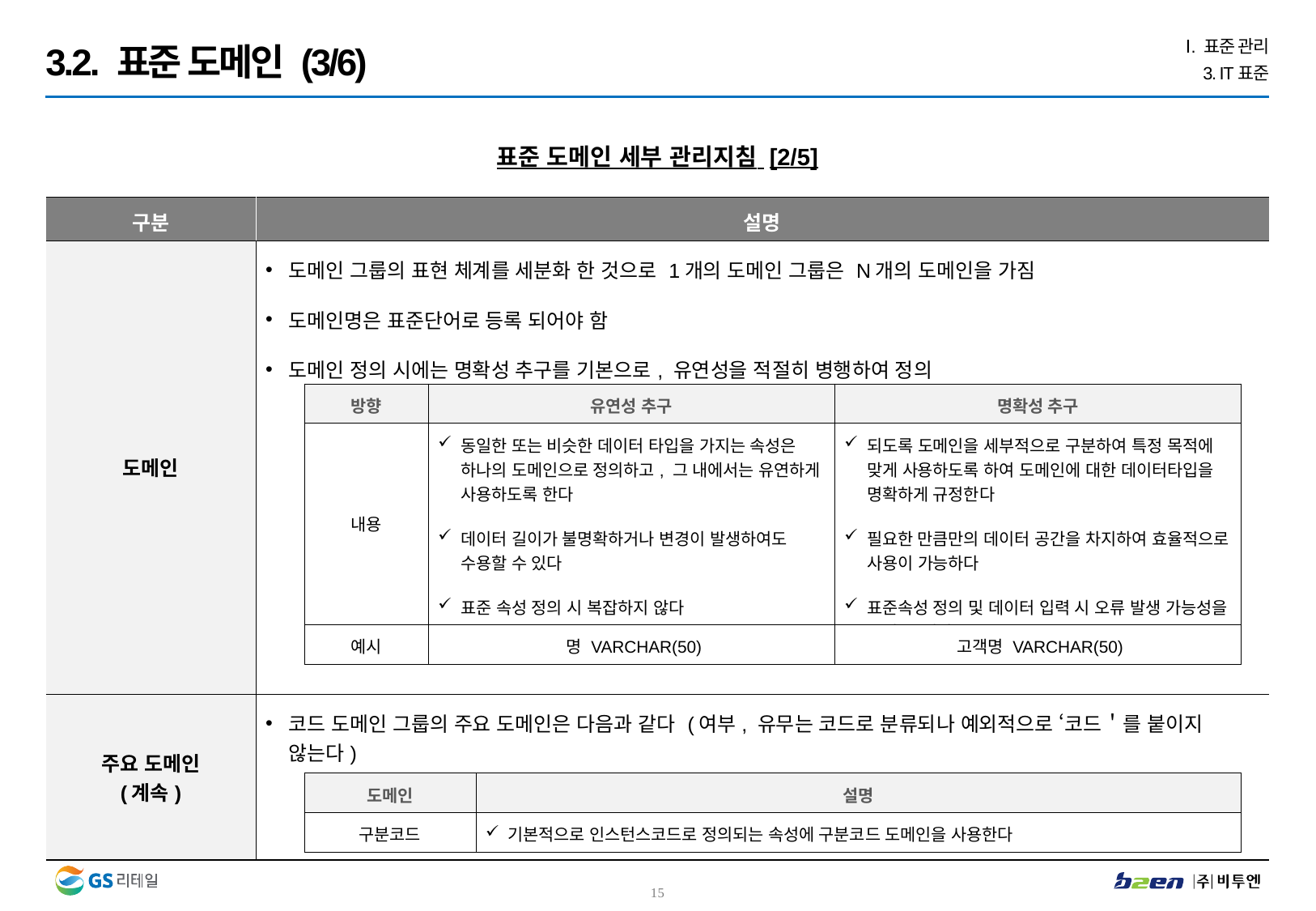

Ⅰ. 표준 관리
3. IT표준
3.2. 표준 도메인 (3/6)
표준 도메인 세부 관리지침 [2/5]
| 구분 | 설명 |
| --- | --- |
| 도메인 | 도메인 그룹의 표현 체계를 세분화 한 것으로 1개의 도메인 그룹은 N개의 도메인을 가짐 도메인명은 표준단어로 등록 되어야 함 도메인 정의 시에는 명확성 추구를 기본으로, 유연성을 적절히 병행하여 정의 |
| 주요 도메인 (계속) | 코드 도메인 그룹의 주요 도메인은 다음과 같다 (여부, 유무는 코드로 분류되나 예외적으로 ‘코드＇를 붙이지 않는다) |
| 방향 | 유연성 추구 | 명확성 추구 |
| --- | --- | --- |
| 내용 | 동일한 또는 비슷한 데이터 타입을 가지는 속성은 하나의 도메인으로 정의하고, 그 내에서는 유연하게 사용하도록 한다 데이터 길이가 불명확하거나 변경이 발생하여도 수용할 수 있다 표준 속성 정의 시 복잡하지 않다 | 되도록 도메인을 세부적으로 구분하여 특정 목적에 맞게 사용하도록 하여 도메인에 대한 데이터타입을 명확하게 규정한다 필요한 만큼만의 데이터 공간을 차지하여 효율적으로 사용이 가능하다 표준속성 정의 및 데이터 입력 시 오류 발생 가능성을 줄일 수 있다 |
| 예시 | 명 VARCHAR(50) | 고객명 VARCHAR(50) |
| 도메인 | 설명 |
| --- | --- |
| 구분코드 | 기본적으로 인스턴스코드로 정의되는 속성에 구분코드 도메인을 사용한다 |
15